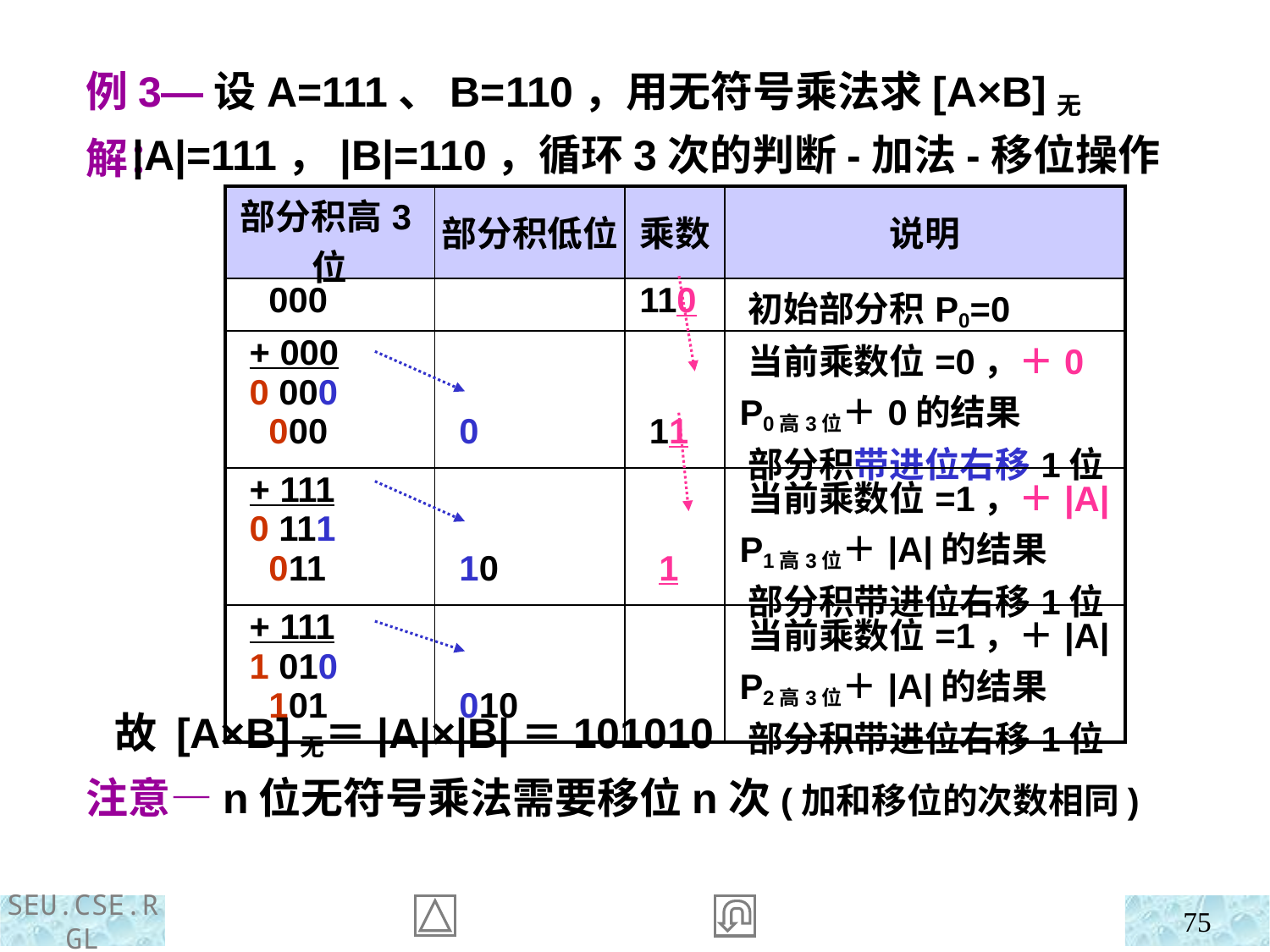

例3—设A=111、B=110，用无符号乘法求[A×B]无
    解：
        |A|=111，|B|=110，循环3次的判断-加法-移位操作
| 部分积高3位 | 部分积低位 | 乘数 | 说明 |
| --- | --- | --- | --- |
| 000 |  | 110 | 初始部分积P0=0 |
| + 000 0 000 000 | 0 | 11 | 当前乘数位=0，＋0 P0高3位＋0的结果 部分积带进位右移1位 |
| + 111 0 111 011 | 10 | 1 | 当前乘数位=1，＋|A| P1高3位＋|A|的结果 部分积带进位右移1位 |
| + 111 1 010 101 | 010 |  | 当前乘数位=1，＋|A| P2高3位＋|A|的结果 部分积带进位右移1位 |

       故 [A×B]无＝|A|×|B|＝101010
    注意—n位无符号乘法需要移位n次(加和移位的次数相同)

75